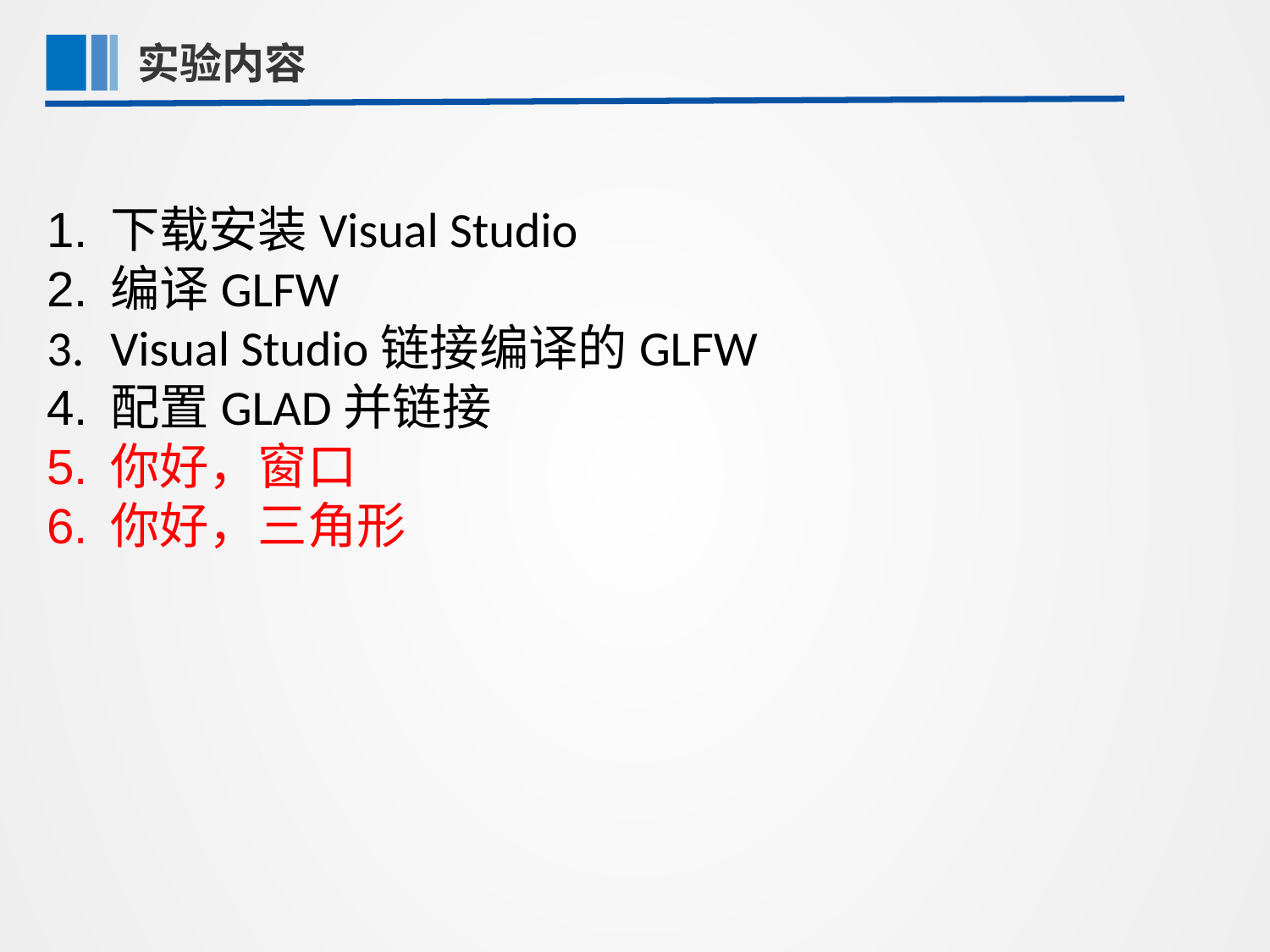

实验内容

第一部分
下载安装Visual Studio
编译GLFW
Visual Studio链接编译的GLFW
配置GLAD并链接
你好，窗口
你好，三角形